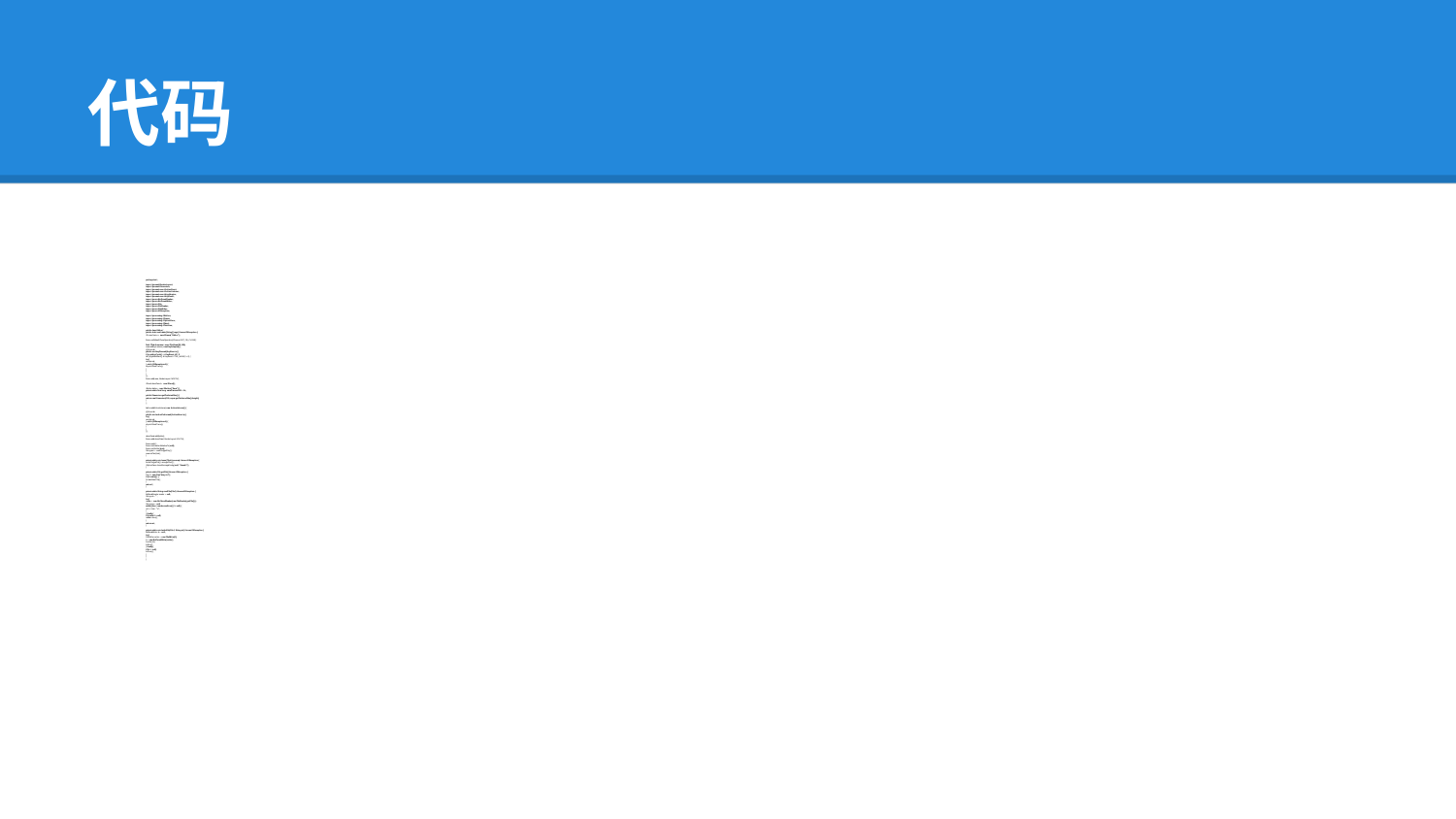

# 代码
package test;

import java.awt.BorderLayout;
import java.awt.Dimension;
import java.awt.event.ActionEvent;
import java.awt.event.ActionListener;
import java.awt.event.KeyAdapter;
import java.awt.event.KeyEvent;
import java.io.BufferedReader;
import java.io.BufferedWriter;
import java.io.File;
import java.io.FileReader;
import java.io.FileWriter;
import java.io.IOException;

import javax.swing.JButton;
import javax.swing.JFrame;
import javax.swing.JOptionPane;
import javax.swing.JPanel;
import javax.swing.JTextArea;

public class Editor {
public static void main(String[] args) throws IOException {
JFrame frame = new JFrame("Editor");

frame.setDefaultCloseOperation(JFrame.EXIT_ON_CLOSE);

final JTextArea area = new JTextArea(30, 100);
area.addKeyListener(new KeyAdapter() {
@Override
public void keyPressed(KeyEvent e) {
if (e.getKeyCode() == KeyEvent.VK_S
&& (e.getModifiers() & KeyEvent.CTRL_MASK) != 0) {
try {
save(area);
} catch (IOException e1) {
e1.printStackTrace();
}
}
}
});
frame.add(area, BorderLayout.NORTH);

JPanel downPanel = new JPanel();

JButton button = new JButton("Save") {
private static final long serialVersionUID = 1L;

public Dimension getPreferredSize() {
return new Dimension(100, super.getPreferredSize().height);
}
};

button.addActionListener(new ActionListener() {

@Override
public void actionPerformed(ActionEvent e) {
try {
save(area);
} catch (IOException e1) {
e1.printStackTrace();
}
}
});

downPanel.add(button);
frame.add(downPanel, BorderLayout.SOUTH);

frame.pack();
frame.setLocationRelativeTo(null);
frame.setVisible(true);
String text = readFile(getFile());
area.setText(text);
}

private static void save(JTextArea area) throws IOException {
writeFile(getFile(), area.getText());
JOptionPane.showMessageDialog(null, "Saved!!");
}

private static File getFile() throws IOException {
File f = new File("diary.txt");
if (!f.exists()) {
f.createNewFile();
}
return f;
}

private static String readFile(File f) throws IOException {
BufferedReader reader = null;
String ret = "";
try {
reader = new BufferedReader(new FileReader(getFile()));
String line = null;
while ((line = reader.readLine()) != null) {
ret += line + "\n";
}
} finally {
if (reader != null)
reader.close();
}
return ret;
}

private static void writeFile(File f, String str) throws IOException {
BufferedWriter b = null;
try {
FileWriter writer = new FileWriter(f);
b = new BufferedWriter(writer);
b.write(str);
b.flush();
} finally {
if (b != null)
b.close();
}
}
}